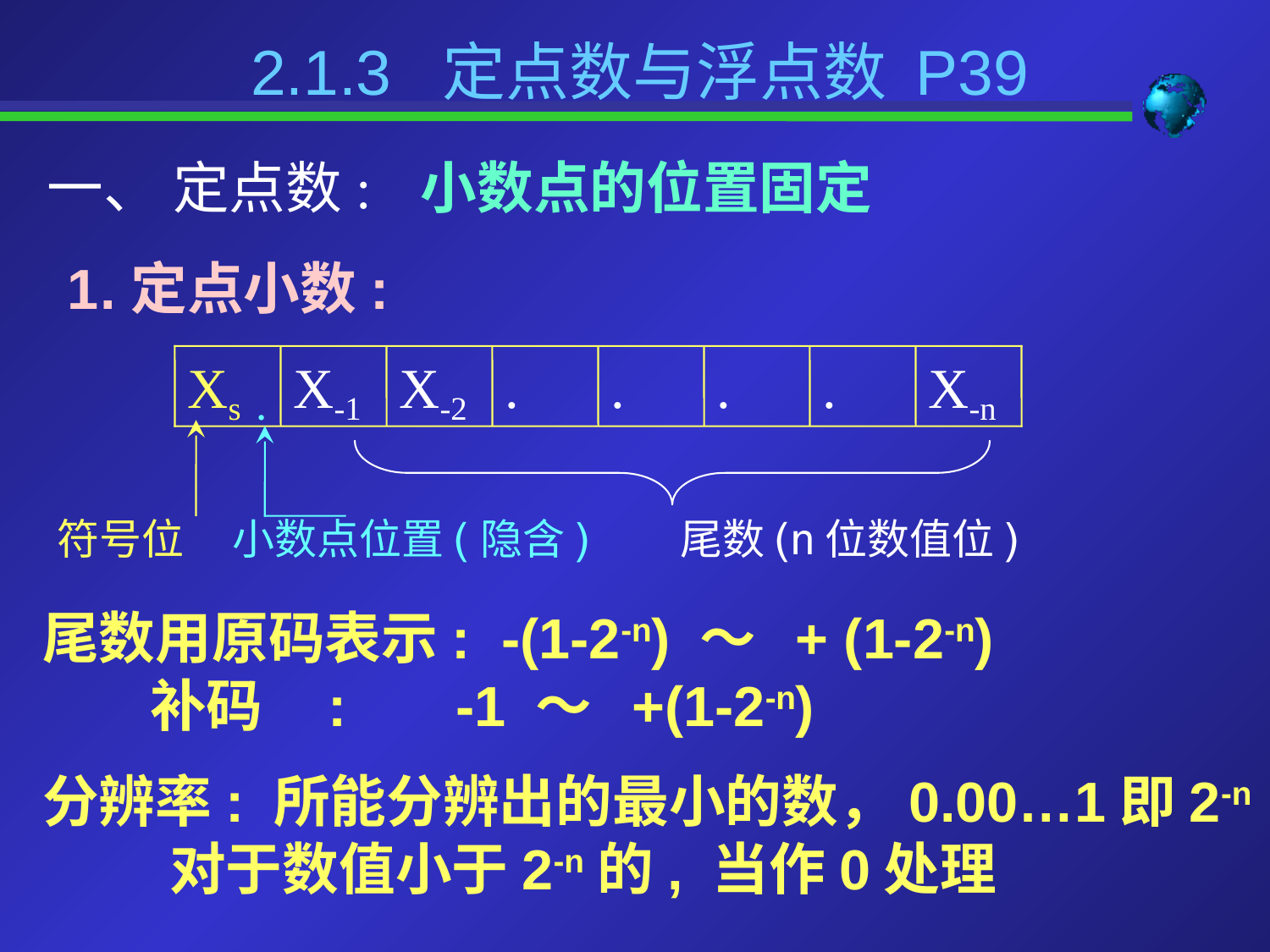

2.1.3  定点数与浮点数 P39
一、 定点数:  小数点的位置固定
定点小数:

Xs  .

X-1

X-2

.

.

.

.

X-n

符号位     小数点位置(隐含)      尾数(n位数值位)

尾数用原码表示:  -(1-2-n) ～  + (1-2-n)
      补码    :       -1 ～  +(1-2-n)
分辨率: 所能分辨出的最小的数，0.00…1即2-n
	对于数值小于2-n的, 当作0处理